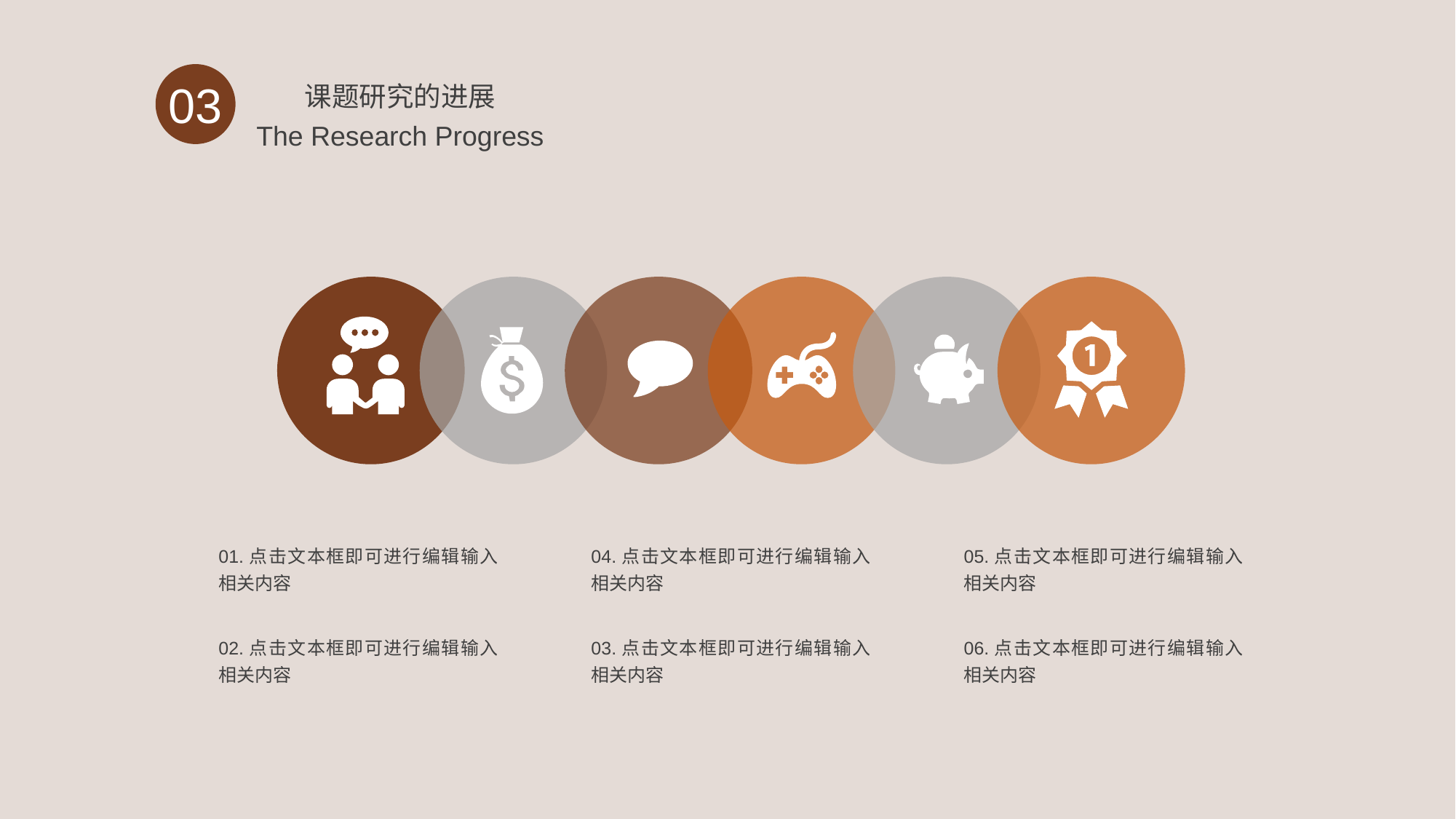

课题研究的进展

03
The Research Progress

01.点击文本框即可进行编辑输入相关内容
02.点击文本框即可进行编辑输入相关内容
04.点击文本框即可进行编辑输入相关内容
03.点击文本框即可进行编辑输入相关内容
05.点击文本框即可进行编辑输入相关内容
06.点击文本框即可进行编辑输入相关内容